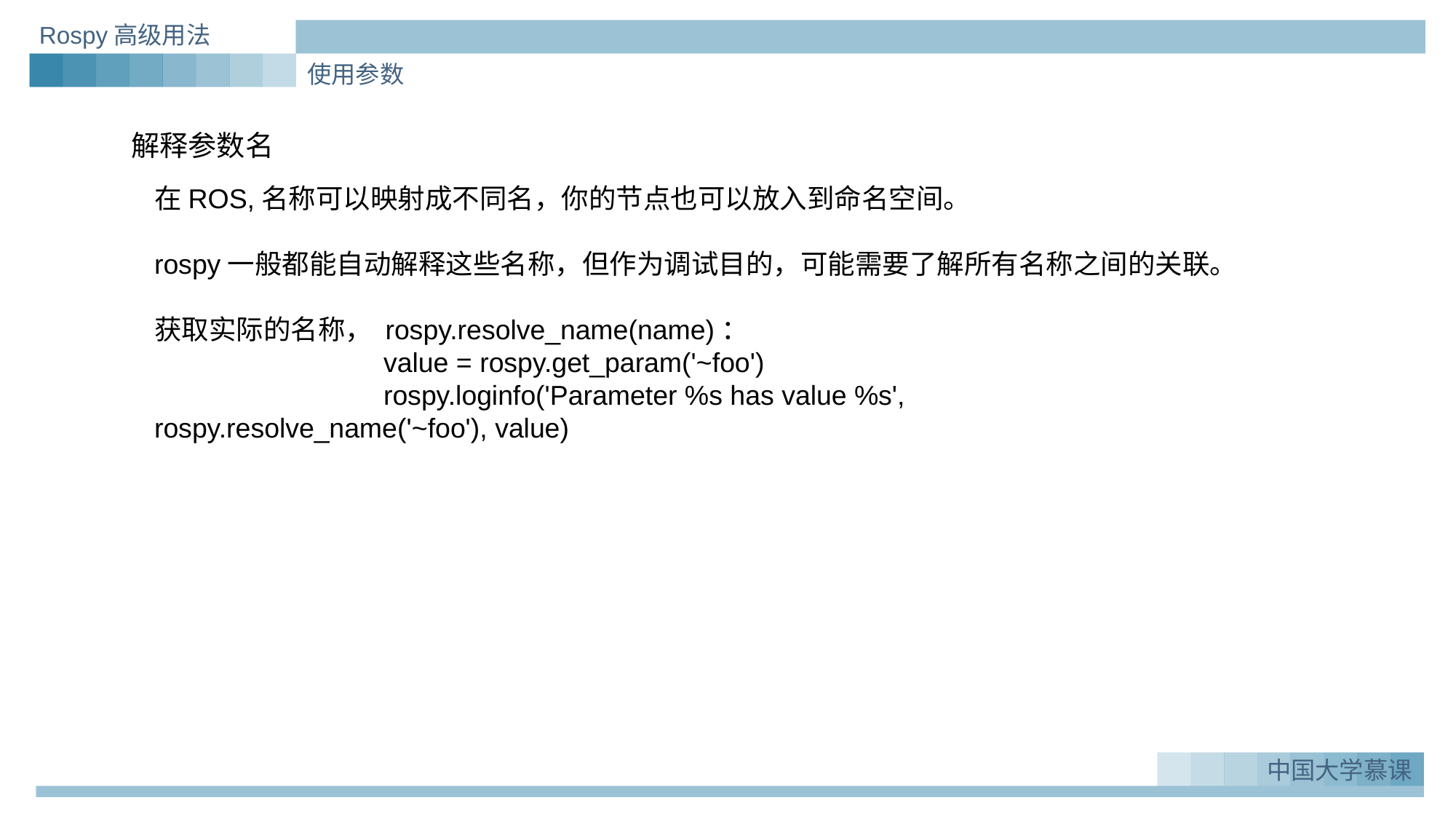

Rospy高级用法
使用参数
解释参数名
在ROS,名称可以映射成不同名，你的节点也可以放入到命名空间。

rospy一般都能自动解释这些名称，但作为调试目的，可能需要了解所有名称之间的关联。

获取实际的名称， rospy.resolve_name(name)：
                              value = rospy.get_param('~foo')
                              rospy.loginfo('Parameter %s has value %s',                     rospy.resolve_name('~foo'), value)

中国大学慕课